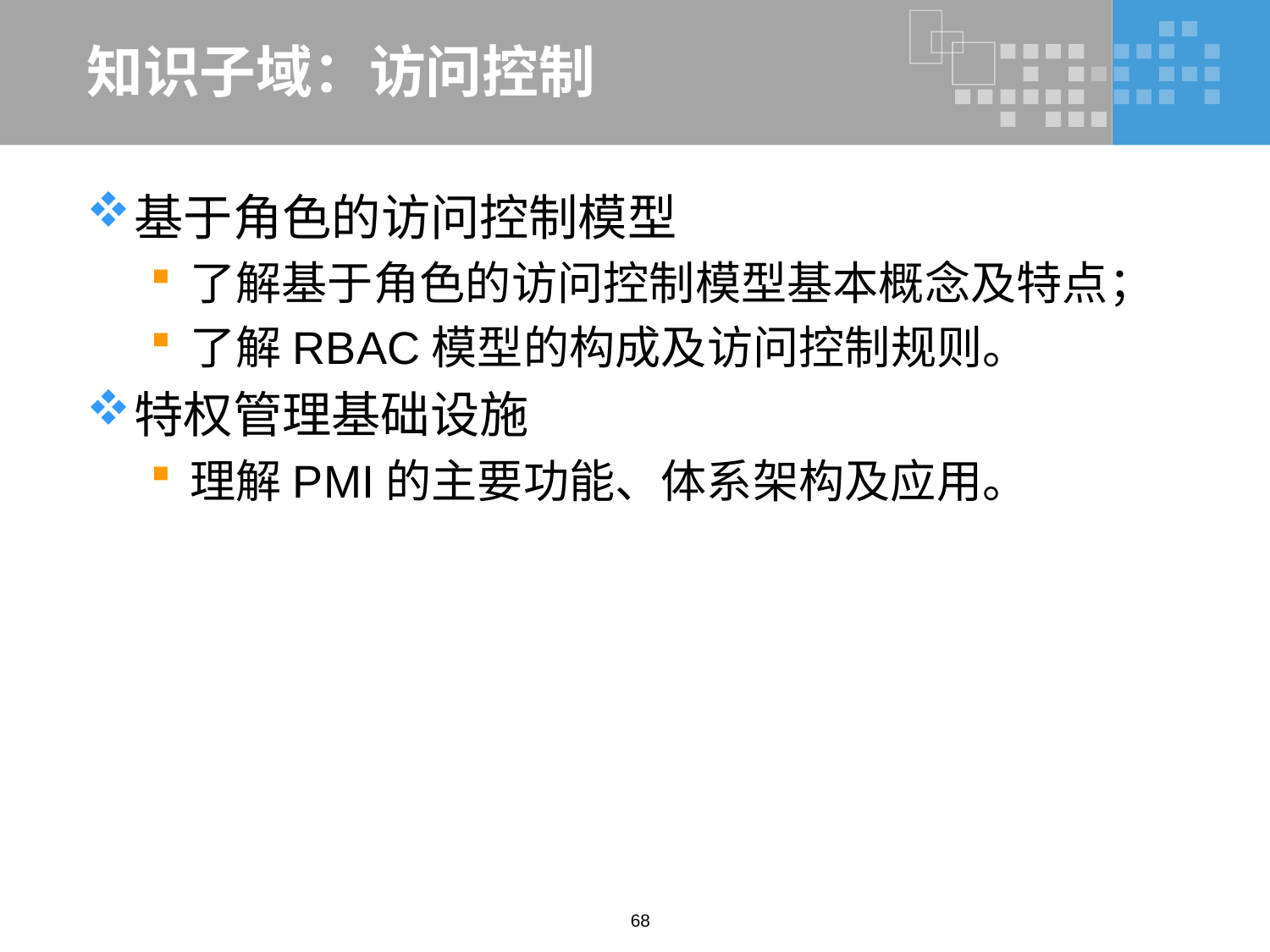

# 知识子域：访问控制
基于角色的访问控制模型
了解基于角色的访问控制模型基本概念及特点；
了解RBAC模型的构成及访问控制规则。
特权管理基础设施
理解PMI的主要功能、体系架构及应用。

68